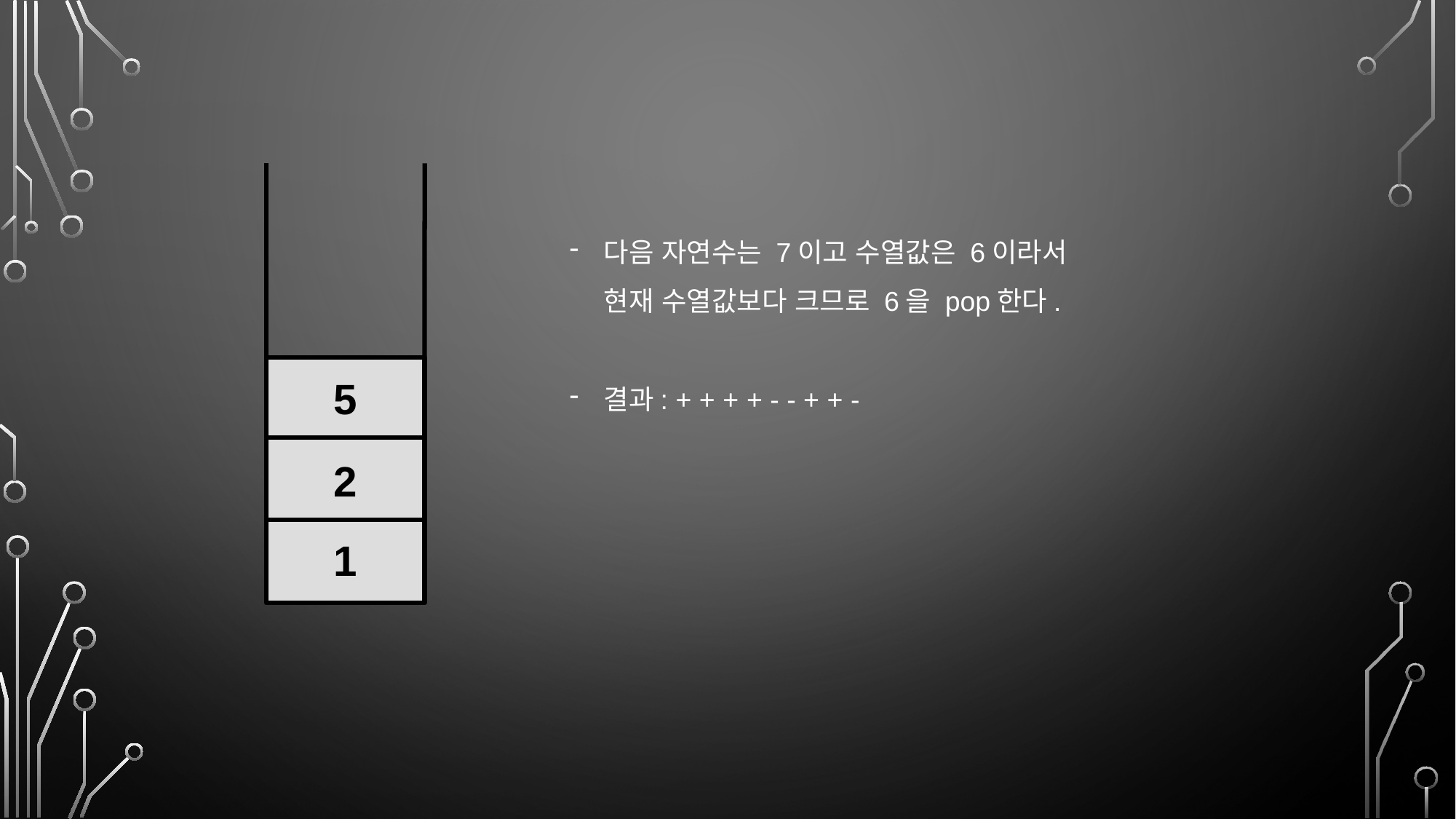

다음 자연수는 7이고 수열값은 6이라서 현재 수열값보다 크므로 6을 pop한다.

결과: + + + + - - + + -

5
2
1